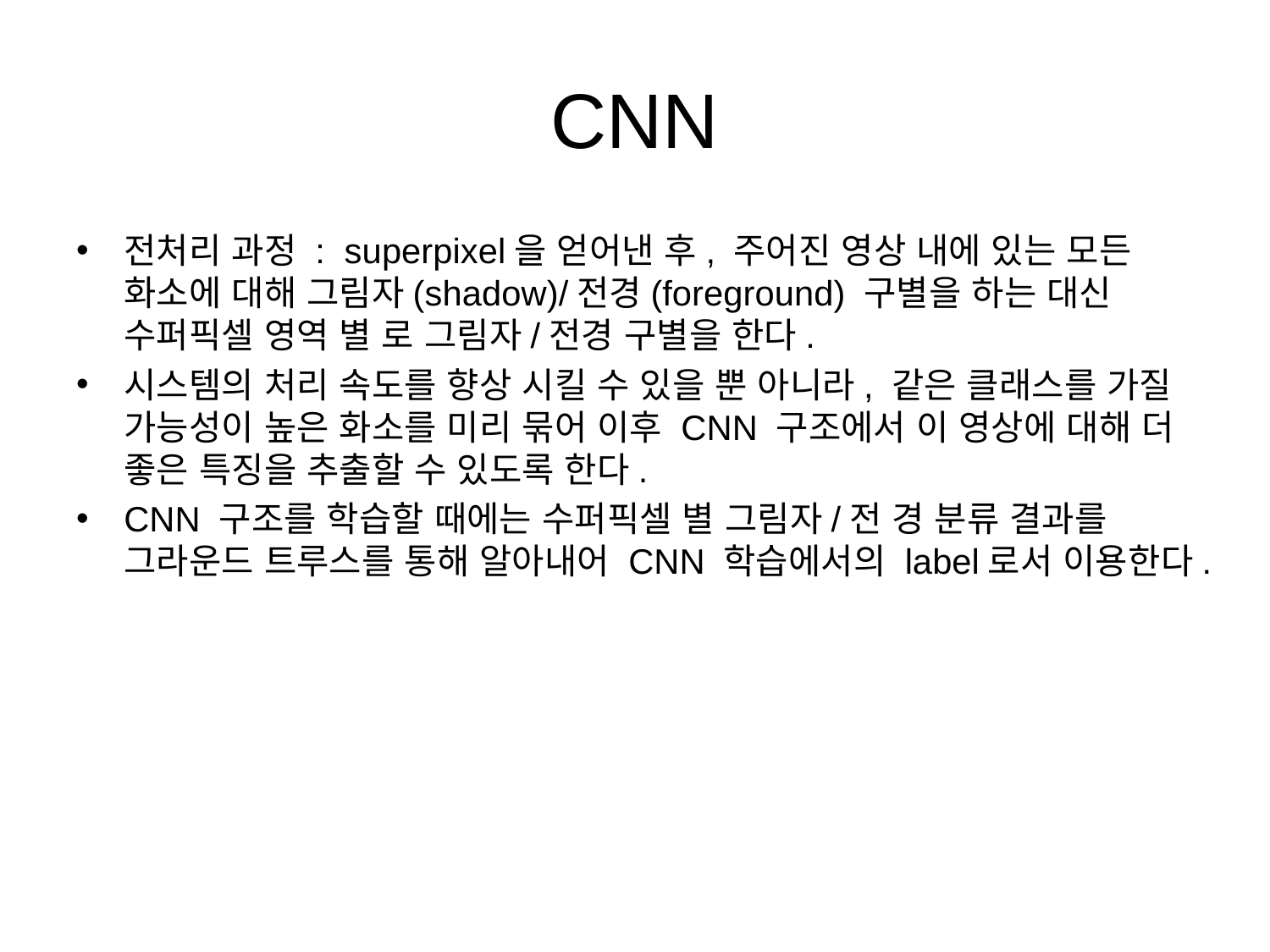

# CNN
전처리 과정 :  superpixel을 얻어낸 후, 주어진 영상 내에 있는 모든 화소에 대해 그림자(shadow)/전경(foreground) 구별을 하는 대신 수퍼픽셀 영역 별 로 그림자/전경 구별을 한다.
시스템의 처리 속도를 향상 시킬 수 있을 뿐 아니라, 같은 클래스를 가질 가능성이 높은 화소를 미리 묶어 이후 CNN 구조에서 이 영상에 대해 더 좋은 특징을 추출할 수 있도록 한다.
CNN 구조를 학습할 때에는 수퍼픽셀 별 그림자/전 경 분류 결과를 그라운드 트루스를 통해 알아내어 CNN 학습에서의 label로서 이용한다.